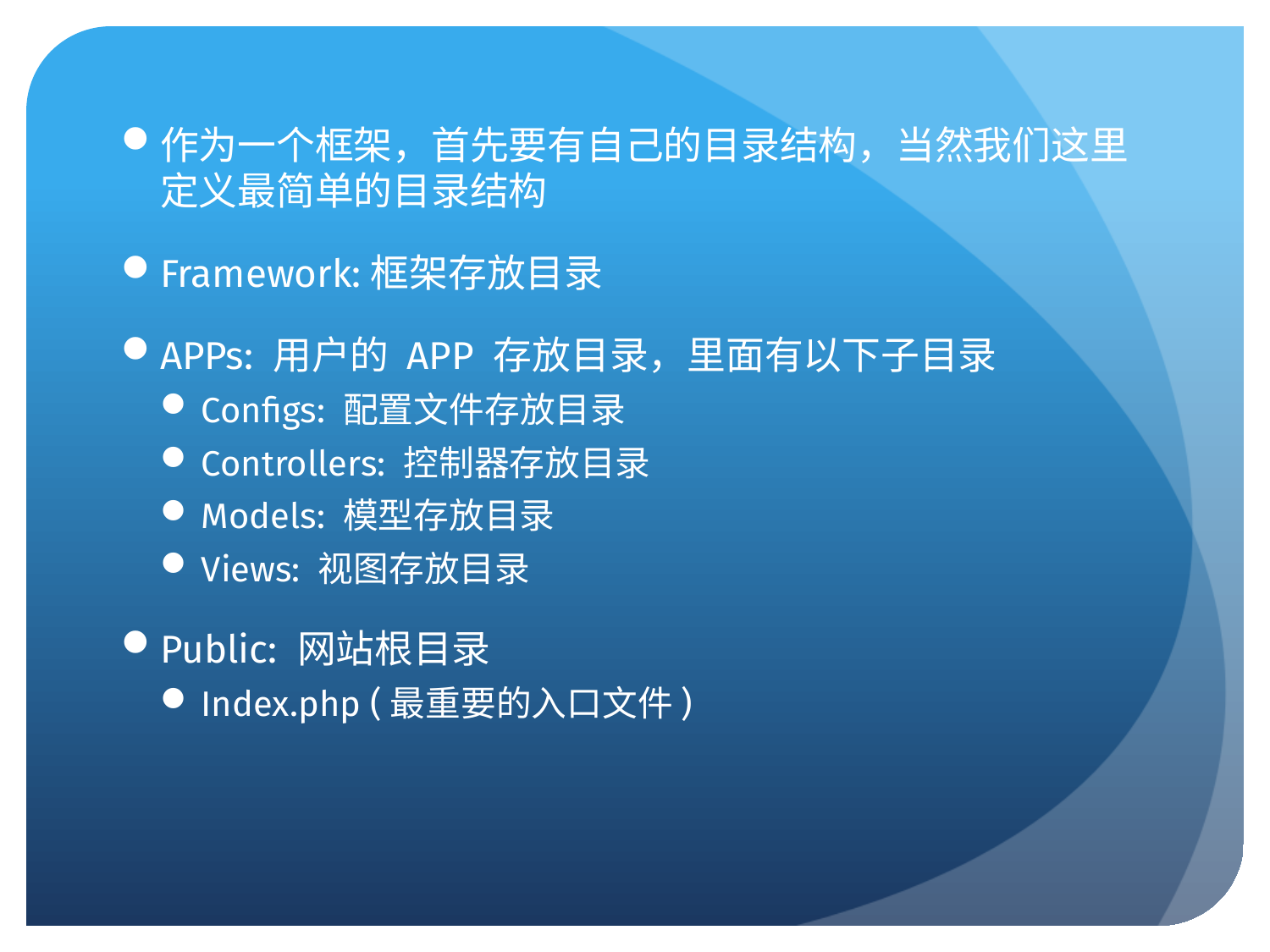

作为一个框架，首先要有自己的目录结构，当然我们这里定义最简单的目录结构
Framework:框架存放目录
APPs: 用户的 APP 存放目录，里面有以下子目录
Configs: 配置文件存放目录
Controllers: 控制器存放目录
Models: 模型存放目录
Views: 视图存放目录
Public: 网站根目录
Index.php (最重要的入口文件)